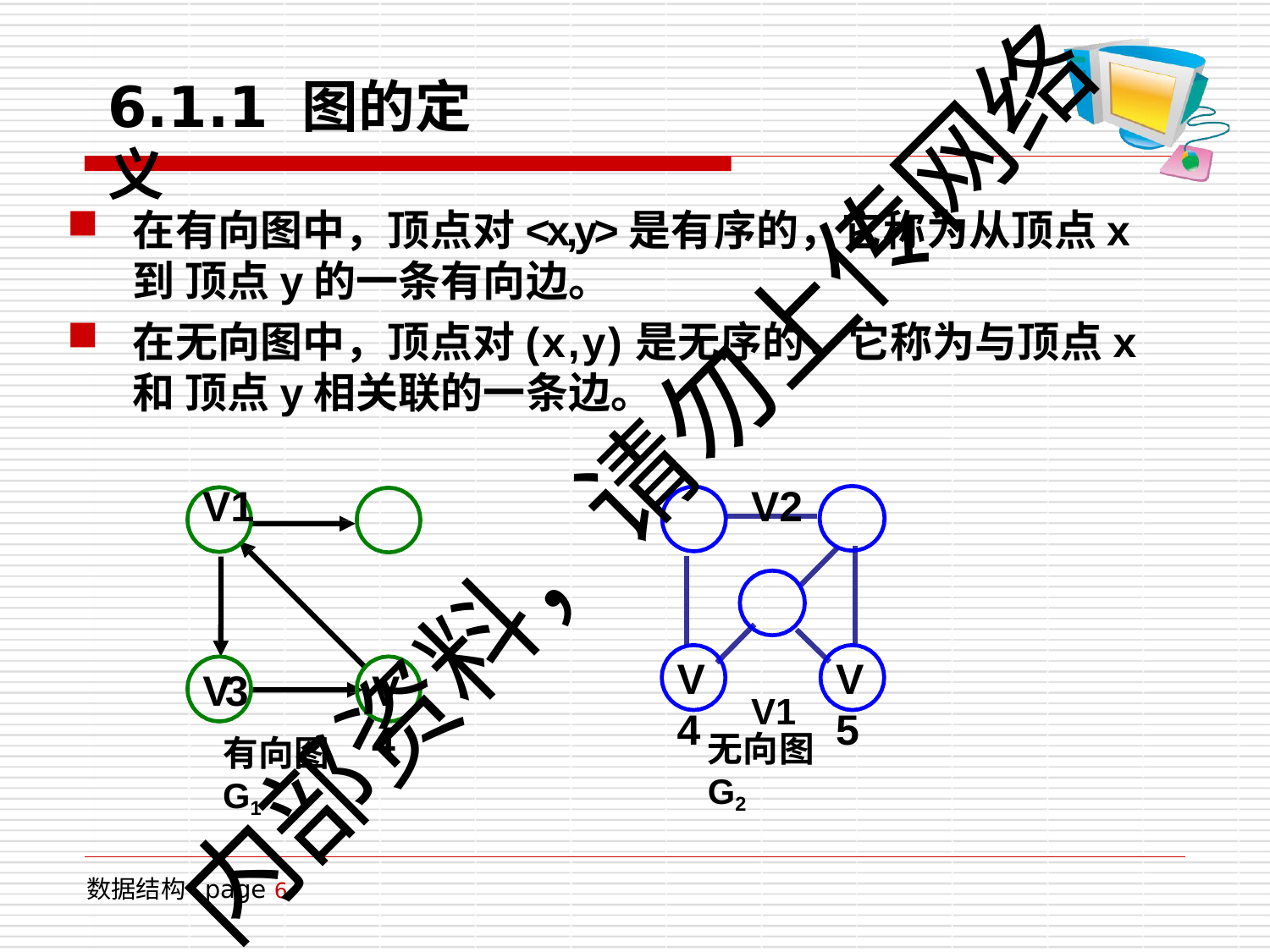

# 6.1.1 图的定义

在有向图中，顶点对<x,y>是有序的，它称为从顶点x到 顶点y的一条有向边。
在无向图中，顶点对(x,y)是无序的，它称为与顶点x和 顶点y相关联的一条边。

V1	V2	V1		V2  V3
内部资料，请勿上传网络

V3
有向图G1

V4
V5

V4

无向图G2

数据结构 page 6